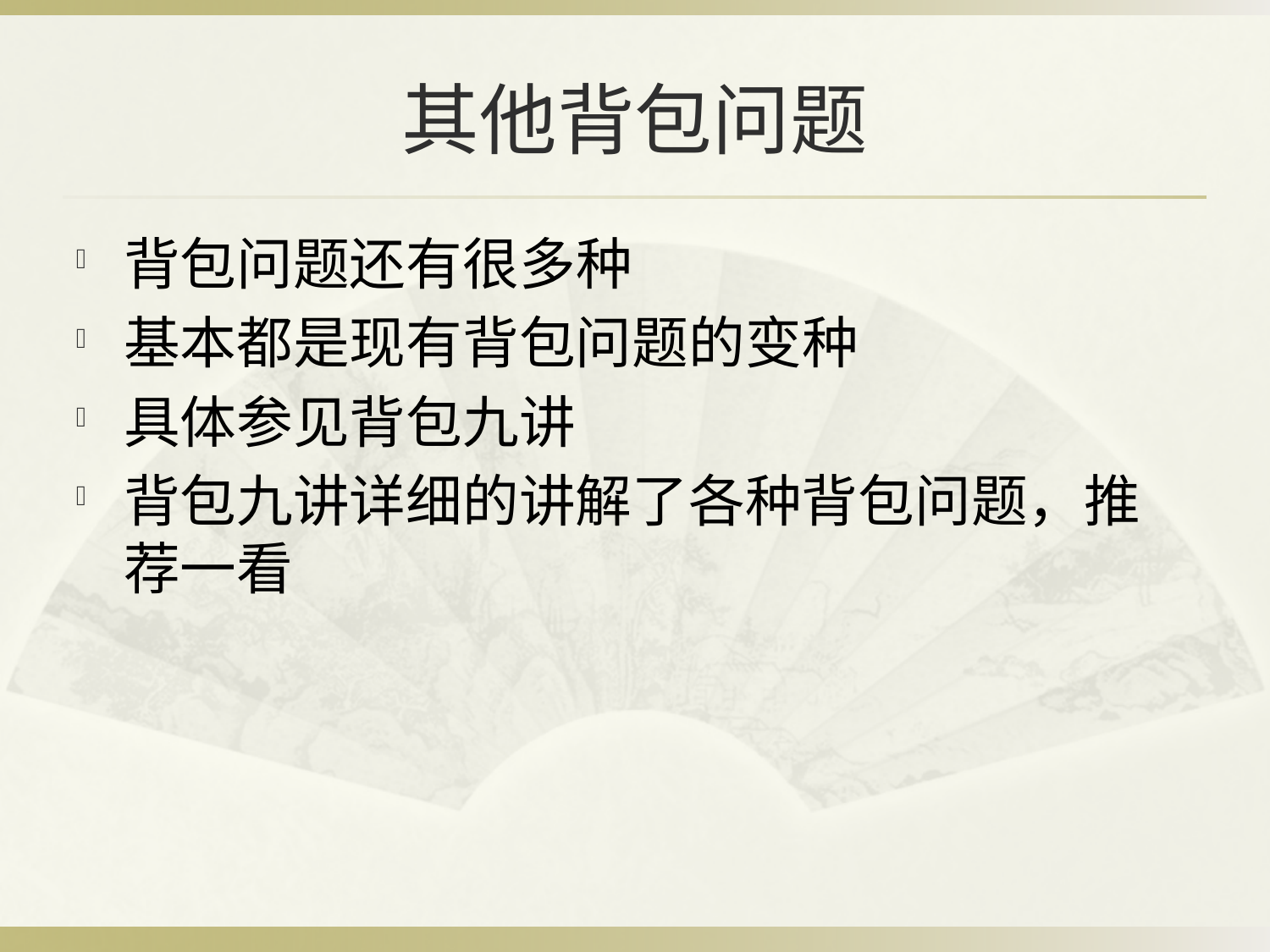

# 其他背包问题
背包问题还有很多种
基本都是现有背包问题的变种
具体参见背包九讲
背包九讲详细的讲解了各种背包问题，推荐一看